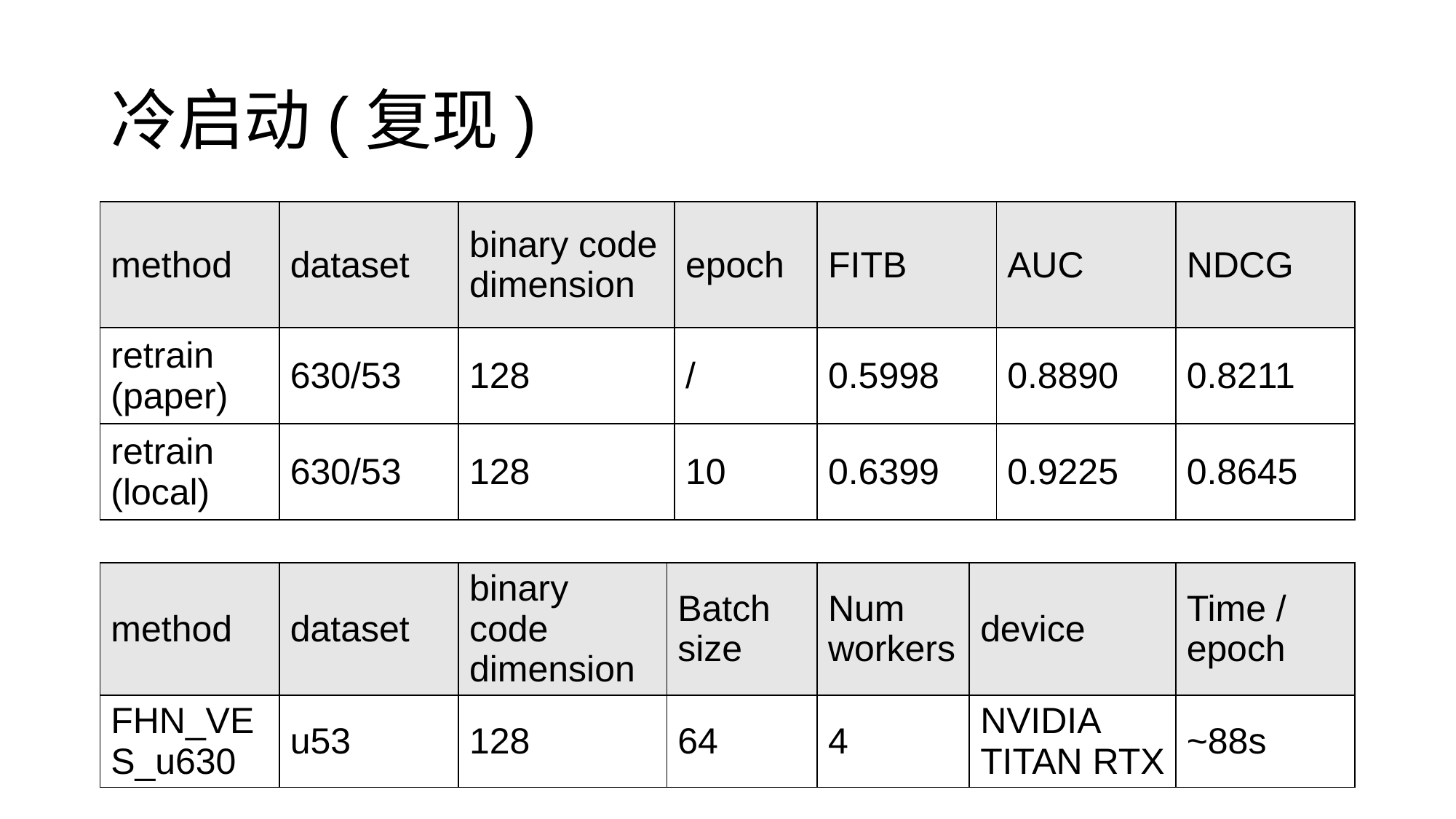

# 冷启动(复现)
| method | dataset | binary code dimension | epoch | FITB | AUC | NDCG |
| --- | --- | --- | --- | --- | --- | --- |
| retrain (paper) | 630/53 | 128 | / | 0.5998 | 0.8890 | 0.8211 |
| retrain (local) | 630/53 | 128 | 10 | 0.6399 | 0.9225 | 0.8645 |
| method | dataset | binary code dimension | Batch size | Num workers | device | Time / epoch |
| --- | --- | --- | --- | --- | --- | --- |
| FHN\_VES\_u630 | u53 | 128 | 64 | 4 | NVIDIA TITAN RTX | ~88s |